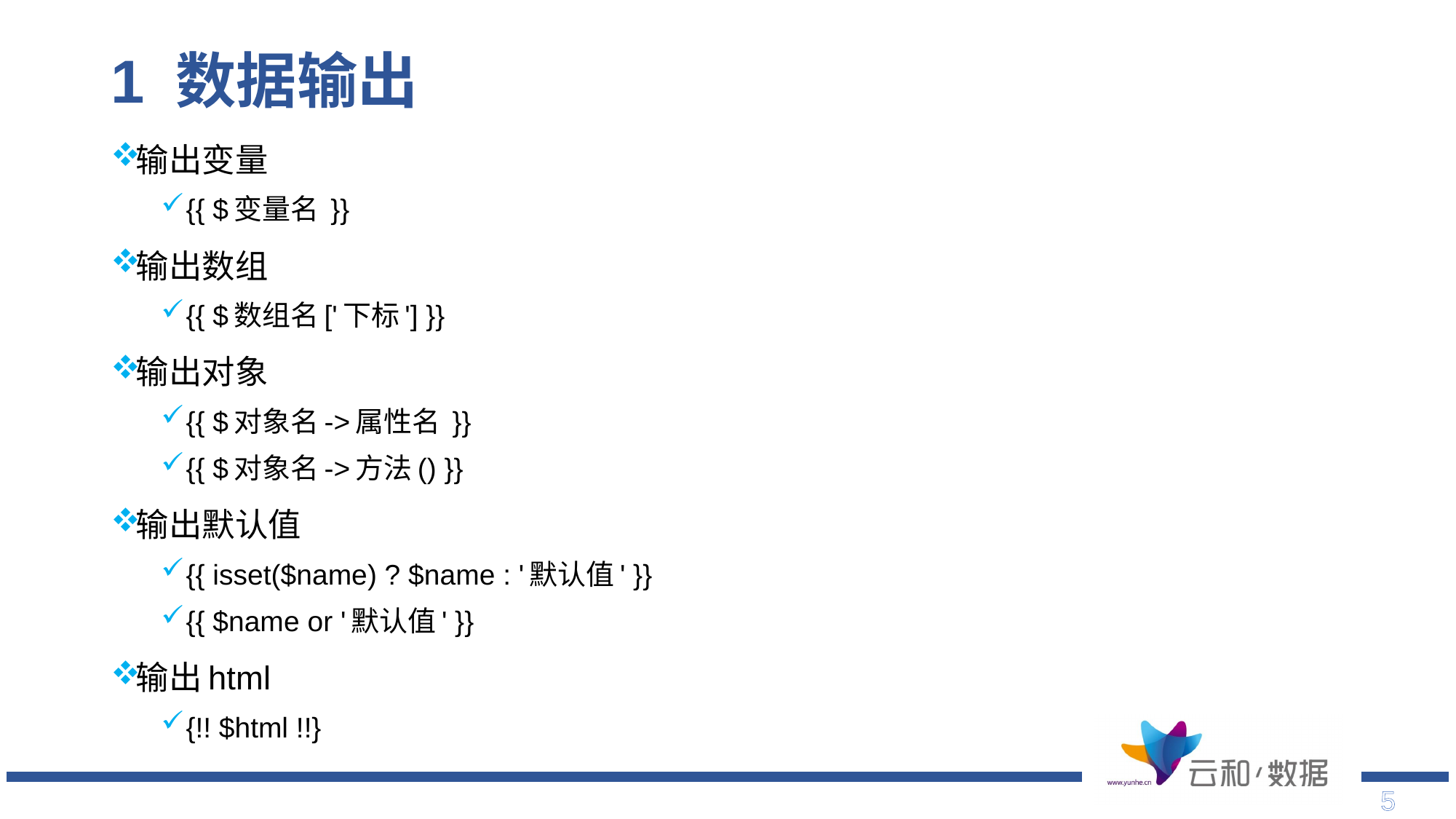

# 1 数据输出
输出变量
{{ $变量名 }}
输出数组
{{ $数组名['下标'] }}
输出对象
{{ $对象名->属性名 }}
{{ $对象名->方法() }}
输出默认值
{{ isset($name) ? $name : '默认值' }}
{{ $name or '默认值' }}
输出html
{!! $html !!}